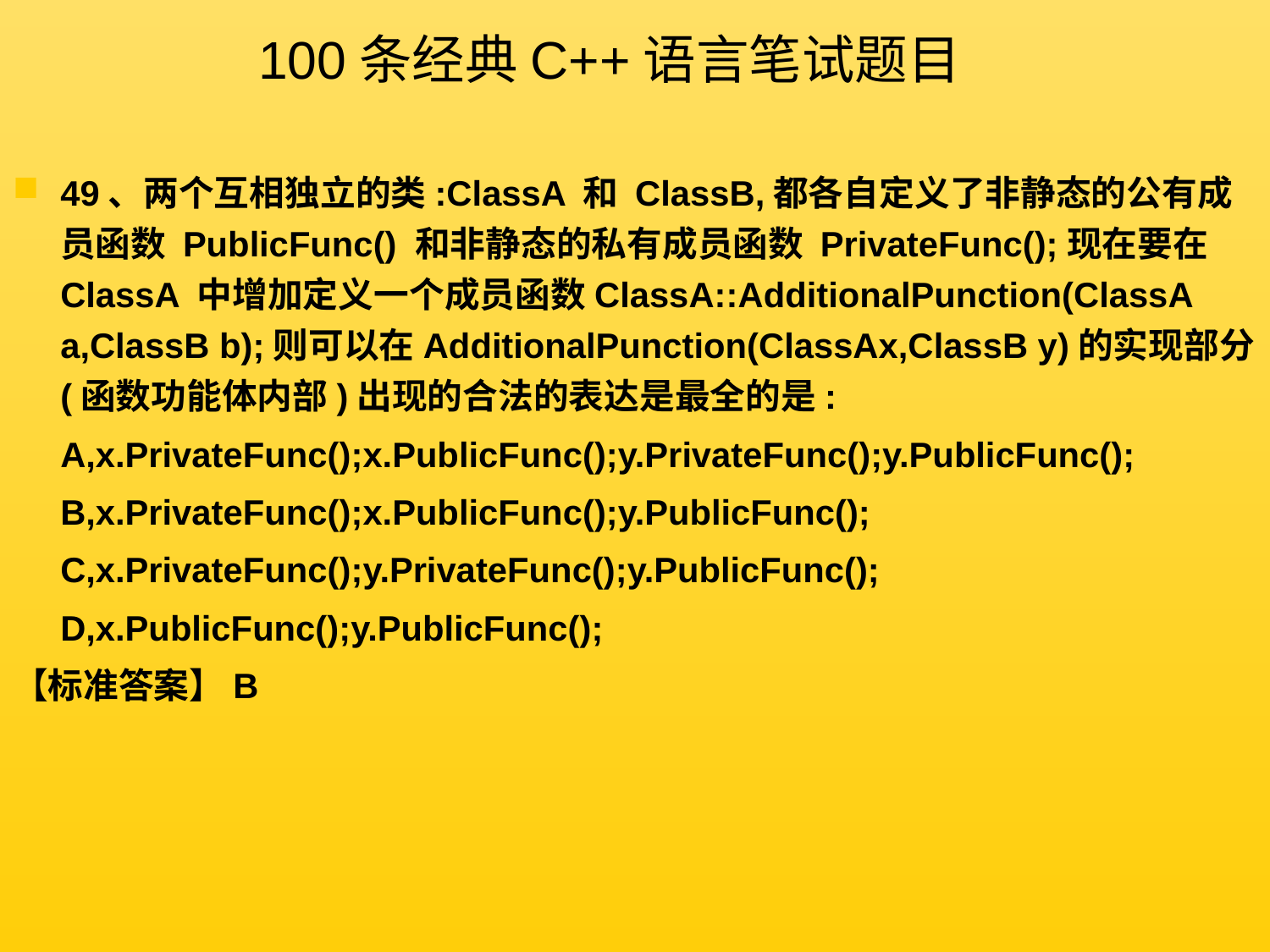

100条经典C++语言笔试题目
49、两个互相独立的类:ClassA 和 ClassB,都各自定义了非静态的公有成员函数 PublicFunc() 和非静态的私有成员函数 PrivateFunc();现在要在ClassA 中增加定义一个成员函数ClassA::AdditionalPunction(ClassA a,ClassB b);则可以在AdditionalPunction(ClassAx,ClassB y)的实现部分(函数功能体内部)出现的合法的表达是最全的是:
	A,x.PrivateFunc();x.PublicFunc();y.PrivateFunc();y.PublicFunc();
	B,x.PrivateFunc();x.PublicFunc();y.PublicFunc();
	C,x.PrivateFunc();y.PrivateFunc();y.PublicFunc();
	D,x.PublicFunc();y.PublicFunc();
【标准答案】B